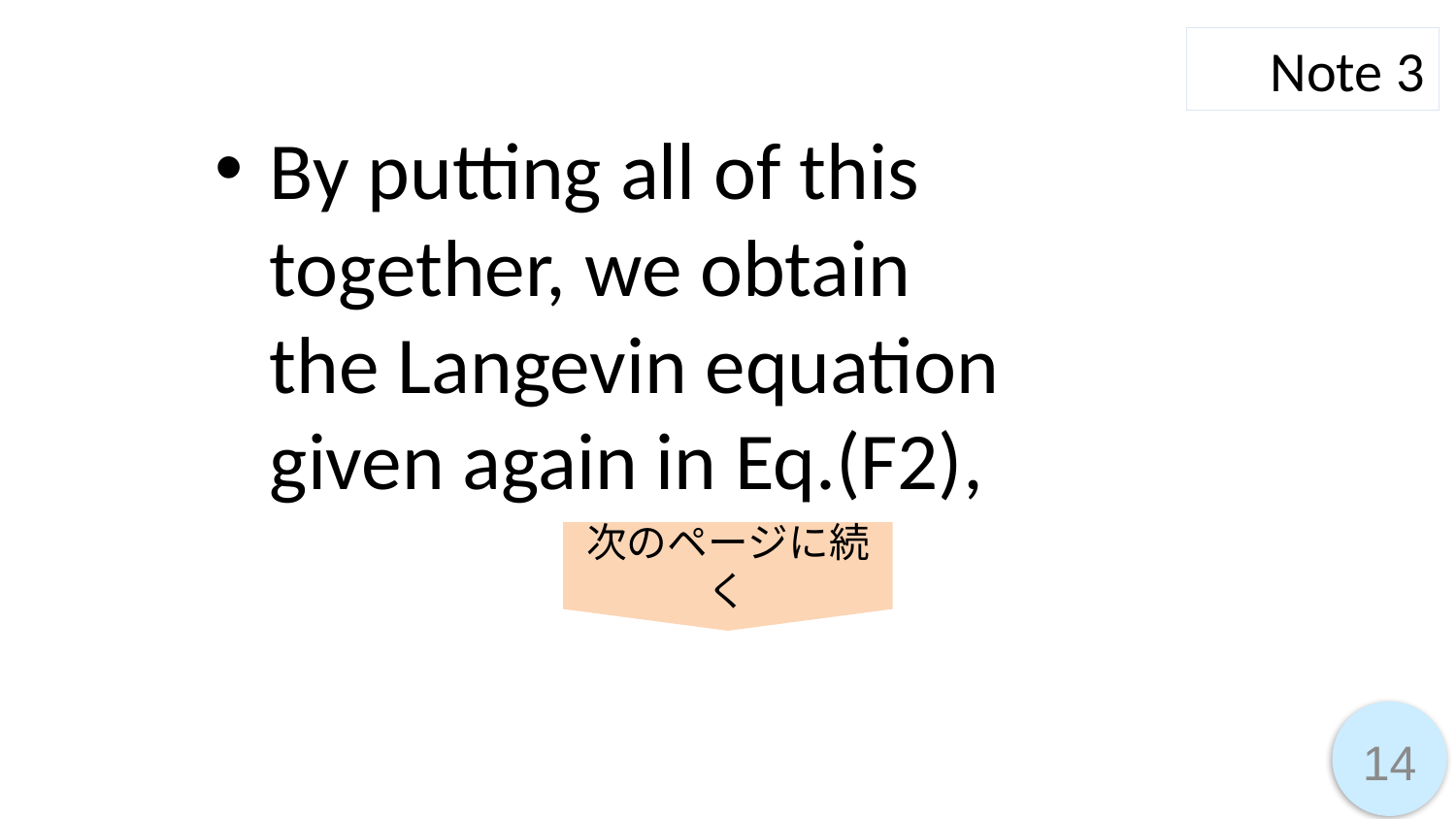

Note 3
By putting all of this together, we obtain
the Langevin equation given again in Eq.(F2),
次のページに続く
14